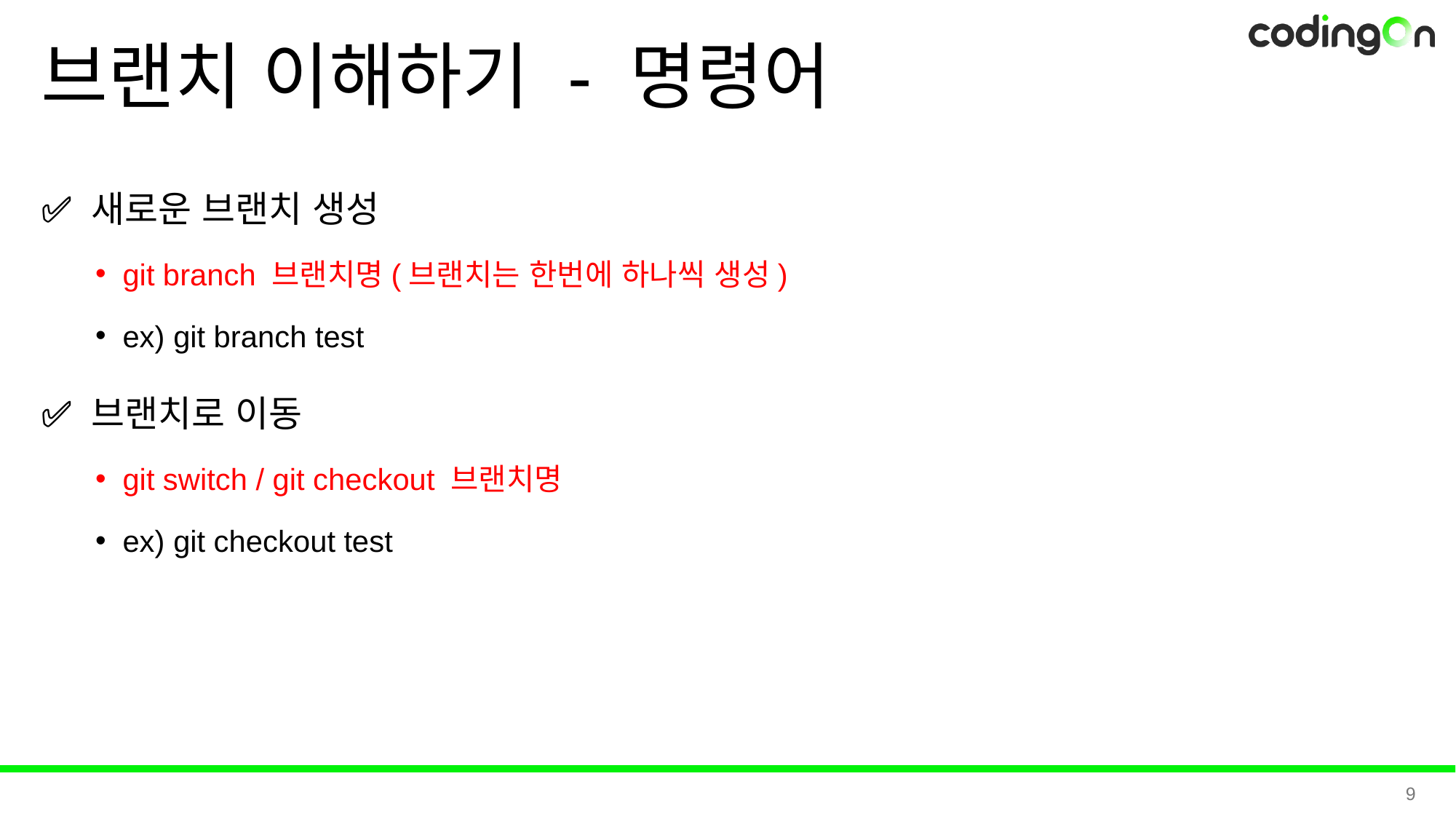

# 브랜치 이해하기 - 명령어
✅ 새로운 브랜치 생성
git branch 브랜치명(브랜치는 한번에 하나씩 생성)
ex) git branch test
✅ 브랜치로 이동
git switch / git checkout 브랜치명
ex) git checkout test
9